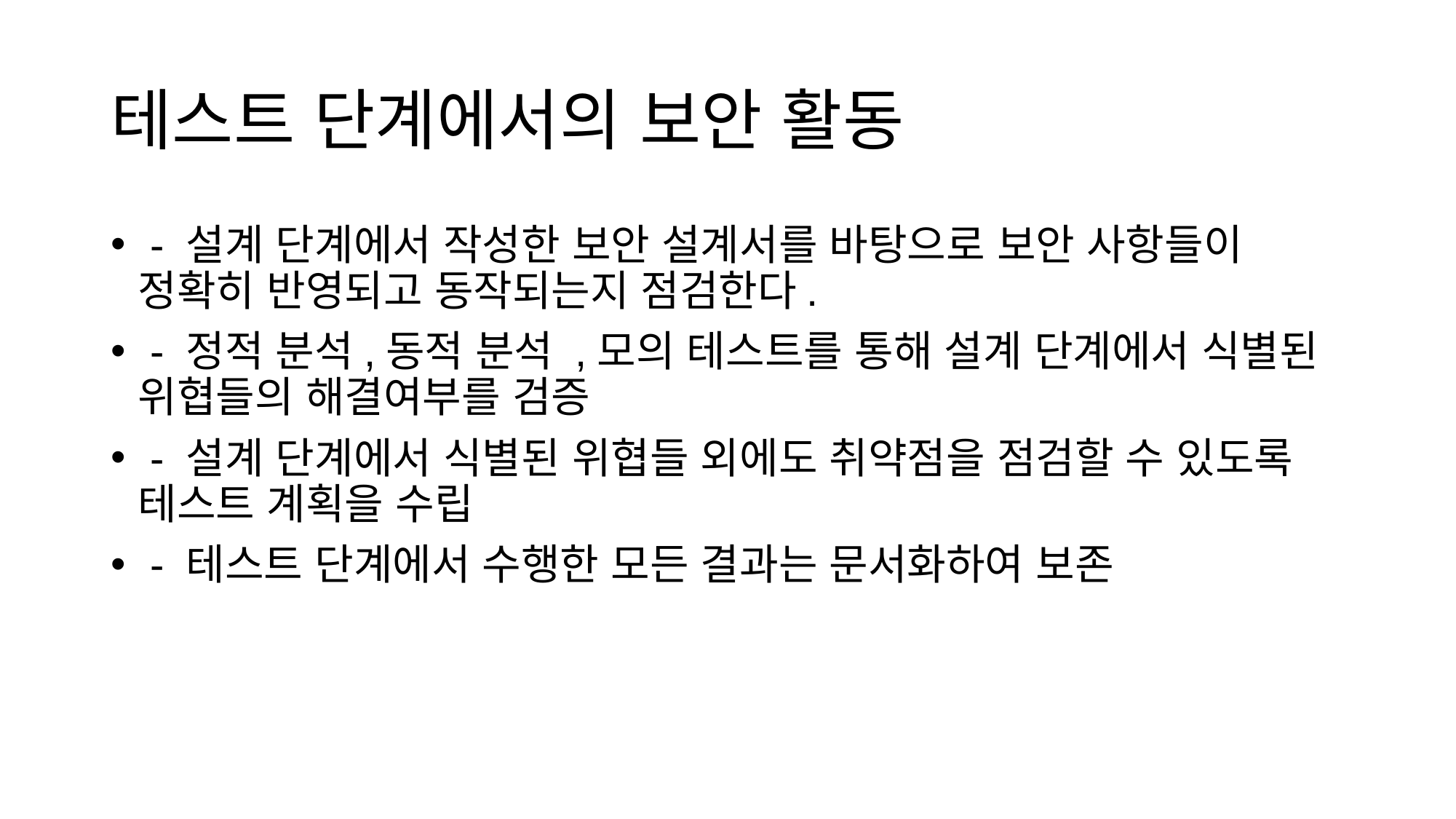

# 테스트 단계에서의 보안 활동
 - 설계 단계에서 작성한 보안 설계서를 바탕으로 보안 사항들이 정확히 반영되고 동작되는지 점검한다.
 - 정적 분석,동적 분석 ,모의 테스트를 통해 설계 단계에서 식별된 위협들의 해결여부를 검증
 - 설계 단계에서 식별된 위협들 외에도 취약점을 점검할 수 있도록 테스트 계획을 수립
 - 테스트 단계에서 수행한 모든 결과는 문서화하여 보존